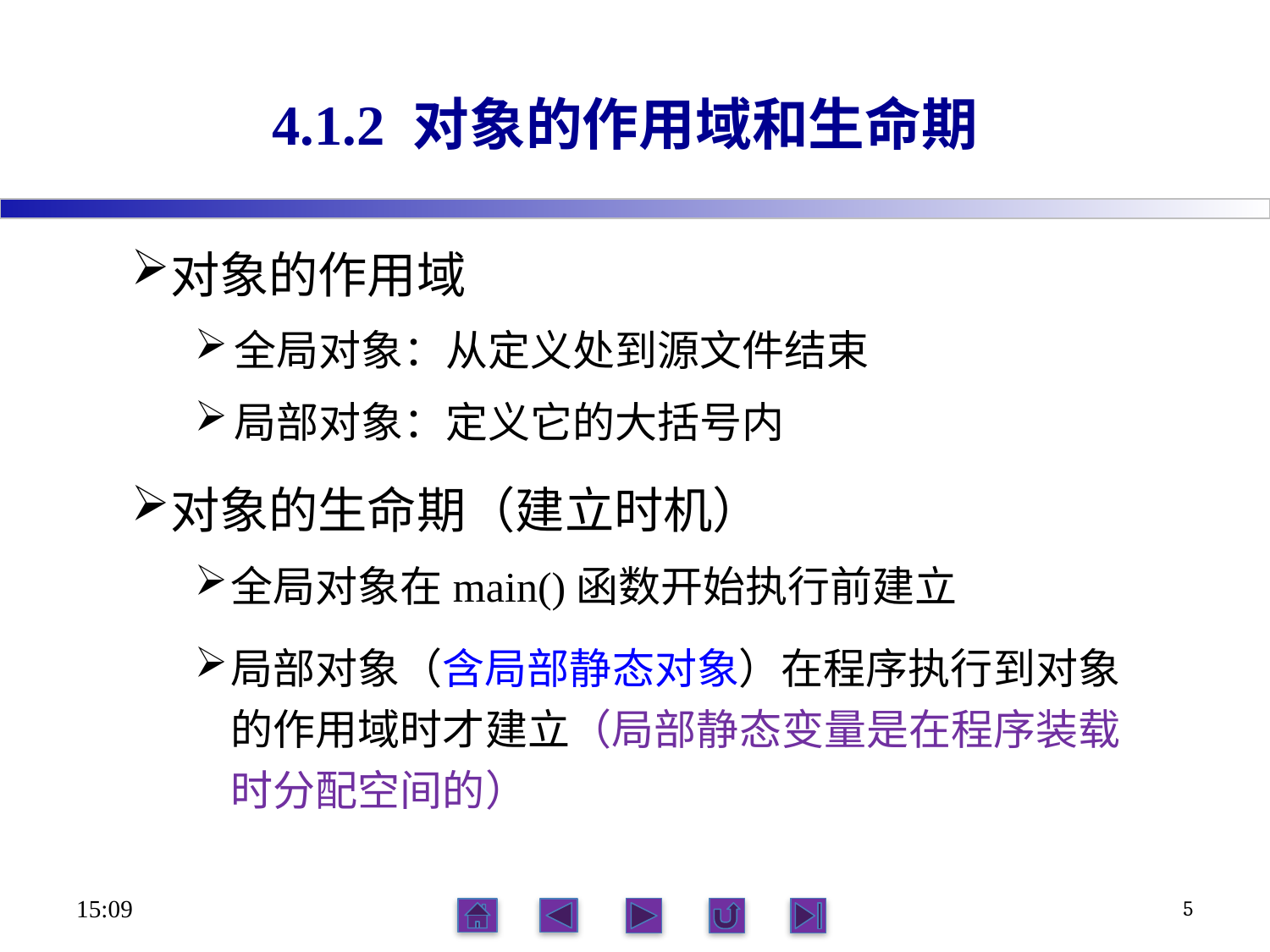

# 4.1.2 对象的作用域和生命期
对象的作用域
全局对象：从定义处到源文件结束
局部对象：定义它的大括号内
对象的生命期（建立时机）
全局对象在main()函数开始执行前建立
局部对象（含局部静态对象）在程序执行到对象的作用域时才建立（局部静态变量是在程序装载时分配空间的）
15:09
5